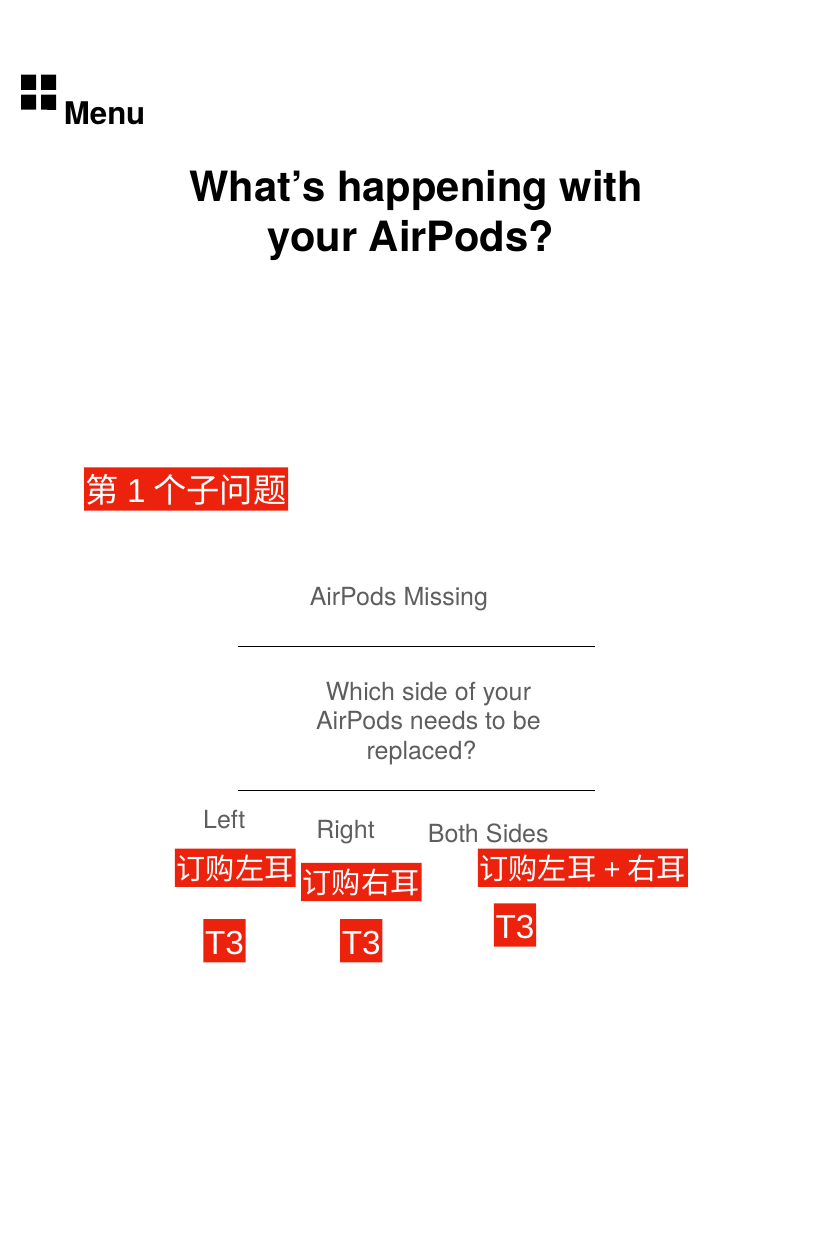

Menu
What’s happening with your AirPods?
第1个子问题
AirPods Missing

Which side of your AirPods needs to be replaced?

Left
Right
Both Sides
订购左耳
订购左耳+右耳
订购右耳
T3
T3
T3